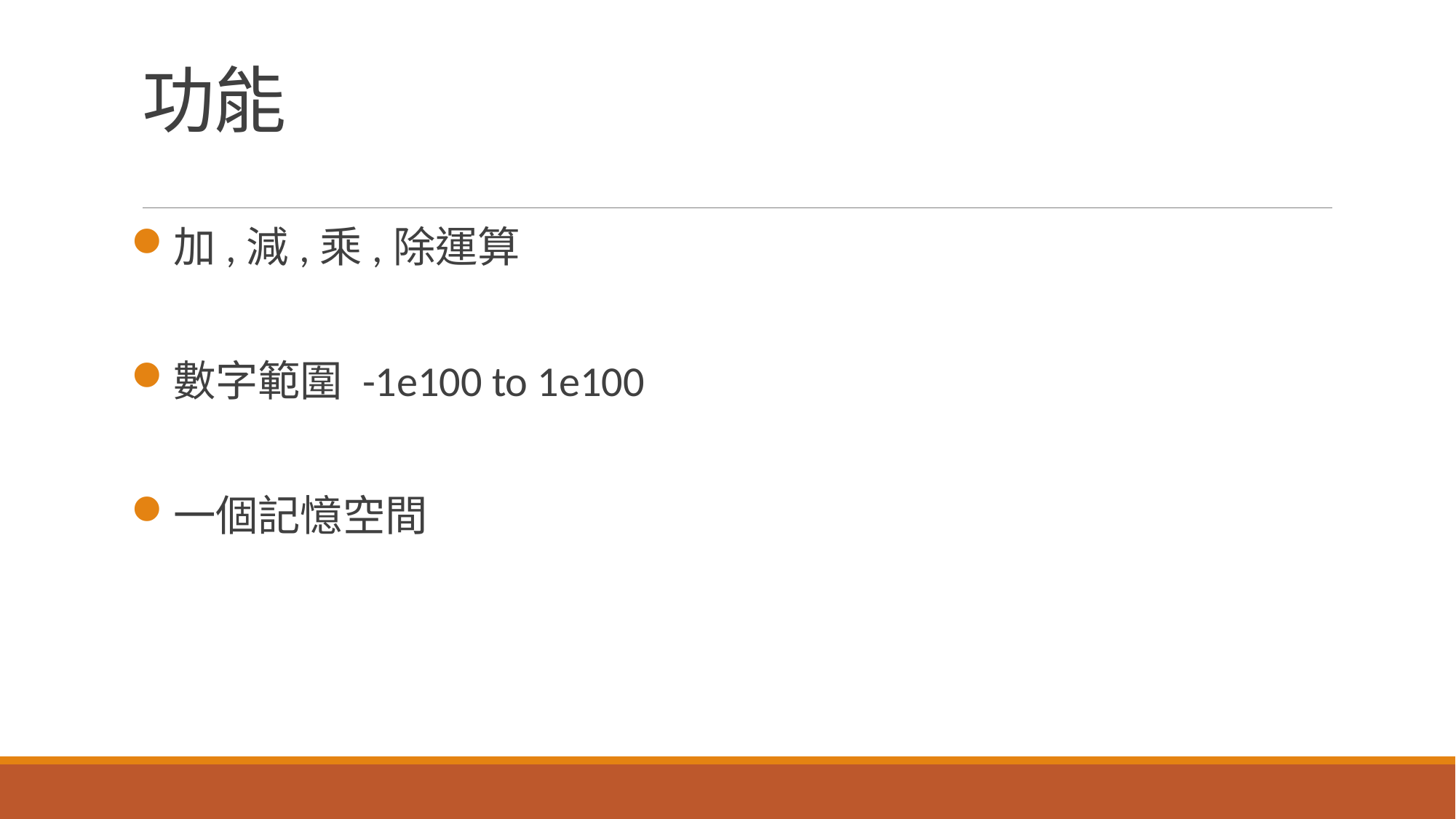

# 功能
加,減,乘,除運算

數字範圍 -1e100 to 1e100

一個記憶空間